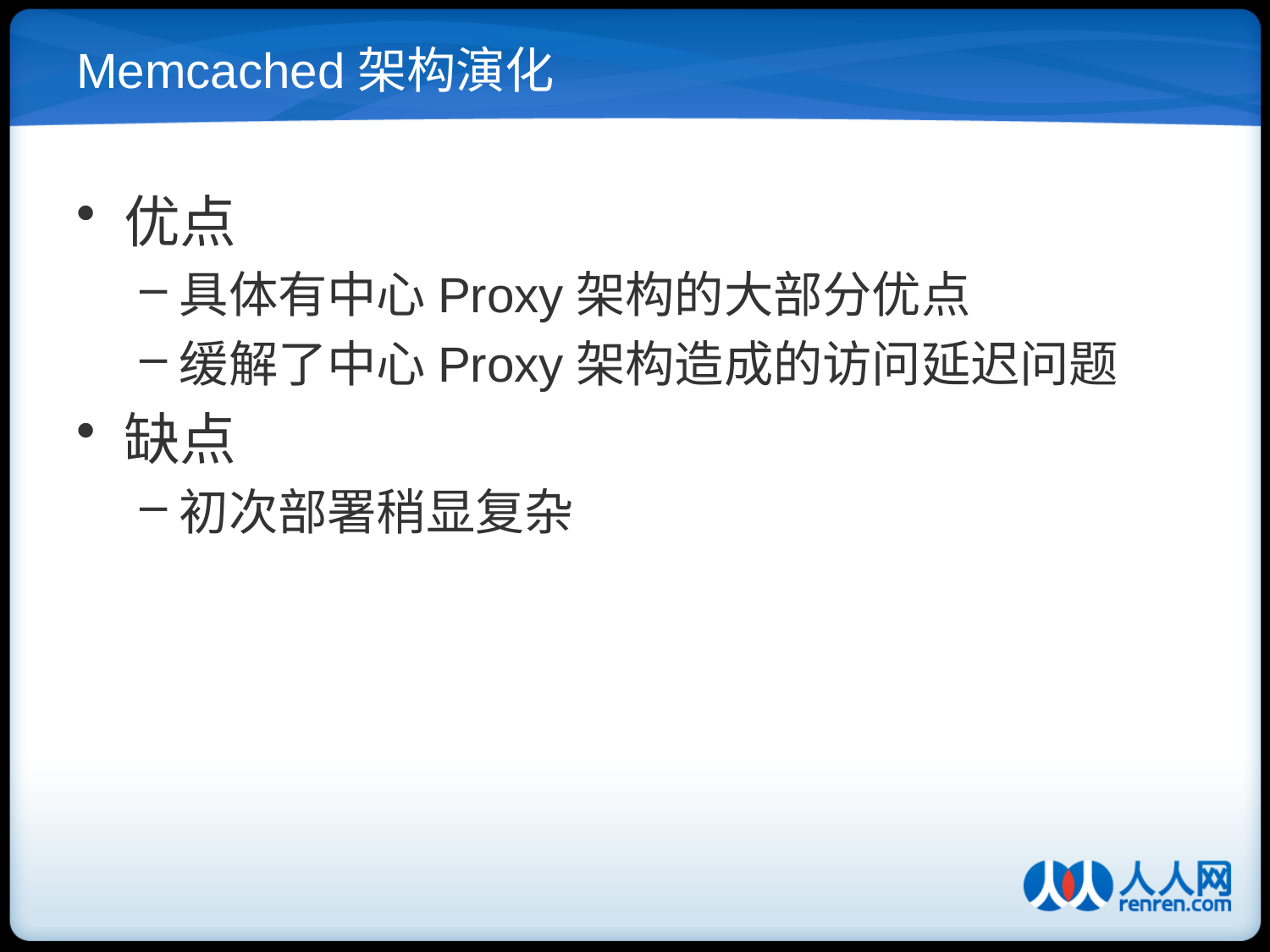

# Memcached架构演化
优点
具体有中心Proxy架构的大部分优点
缓解了中心Proxy架构造成的访问延迟问题
缺点
初次部署稍显复杂